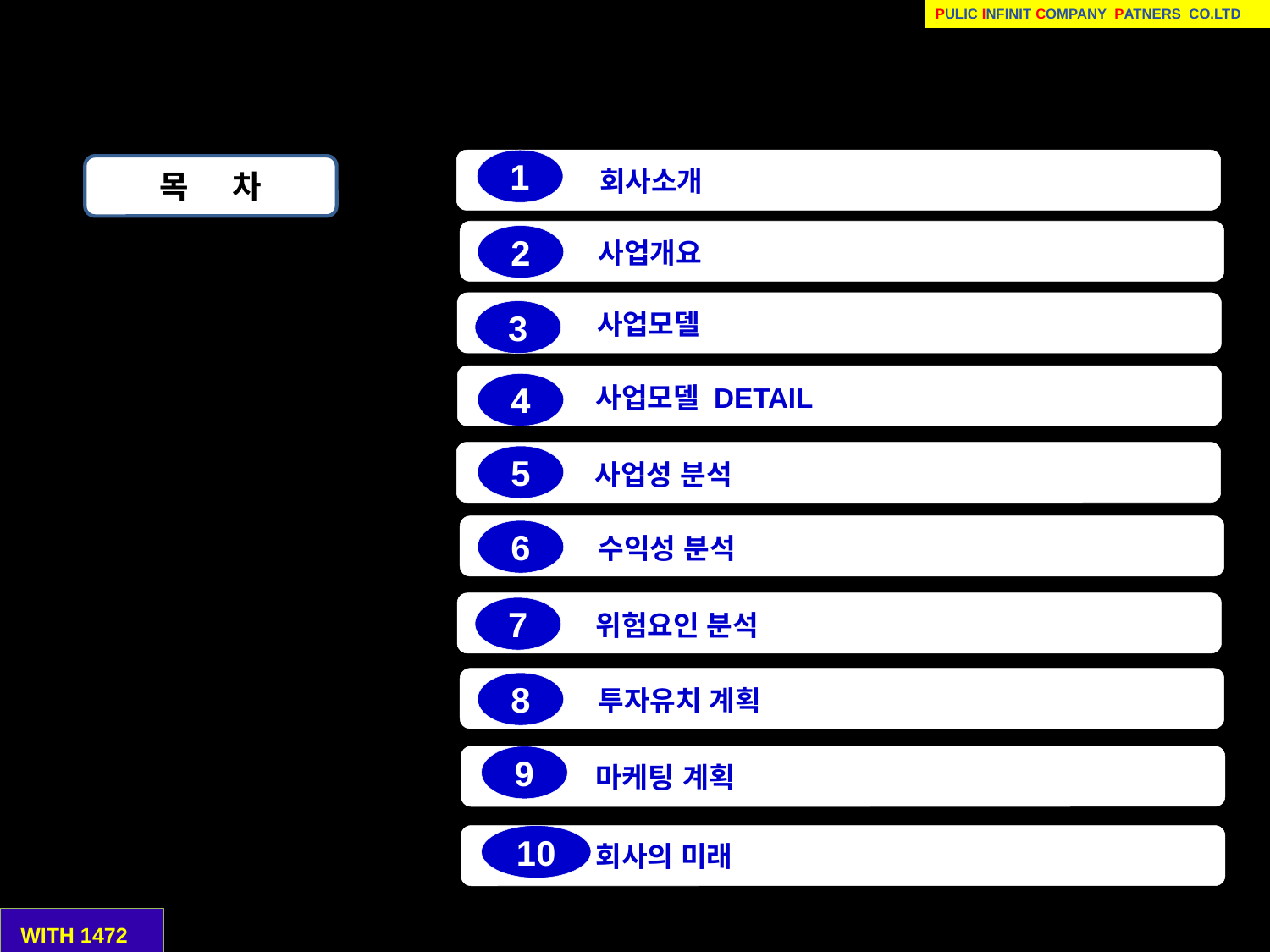

Pulic infinit company  patnerS  co.lTd
#
               회사소개
1
목     차
             사업개요
2
               사업모델
3
             사업모델 DETAIL
4
             사업성 분석
5
             수익성 분석
6
             위험요인 분석
7
             투자유치 계획
8
              마케팅 계획
9
              회사의 미래
10
 WITH 1472